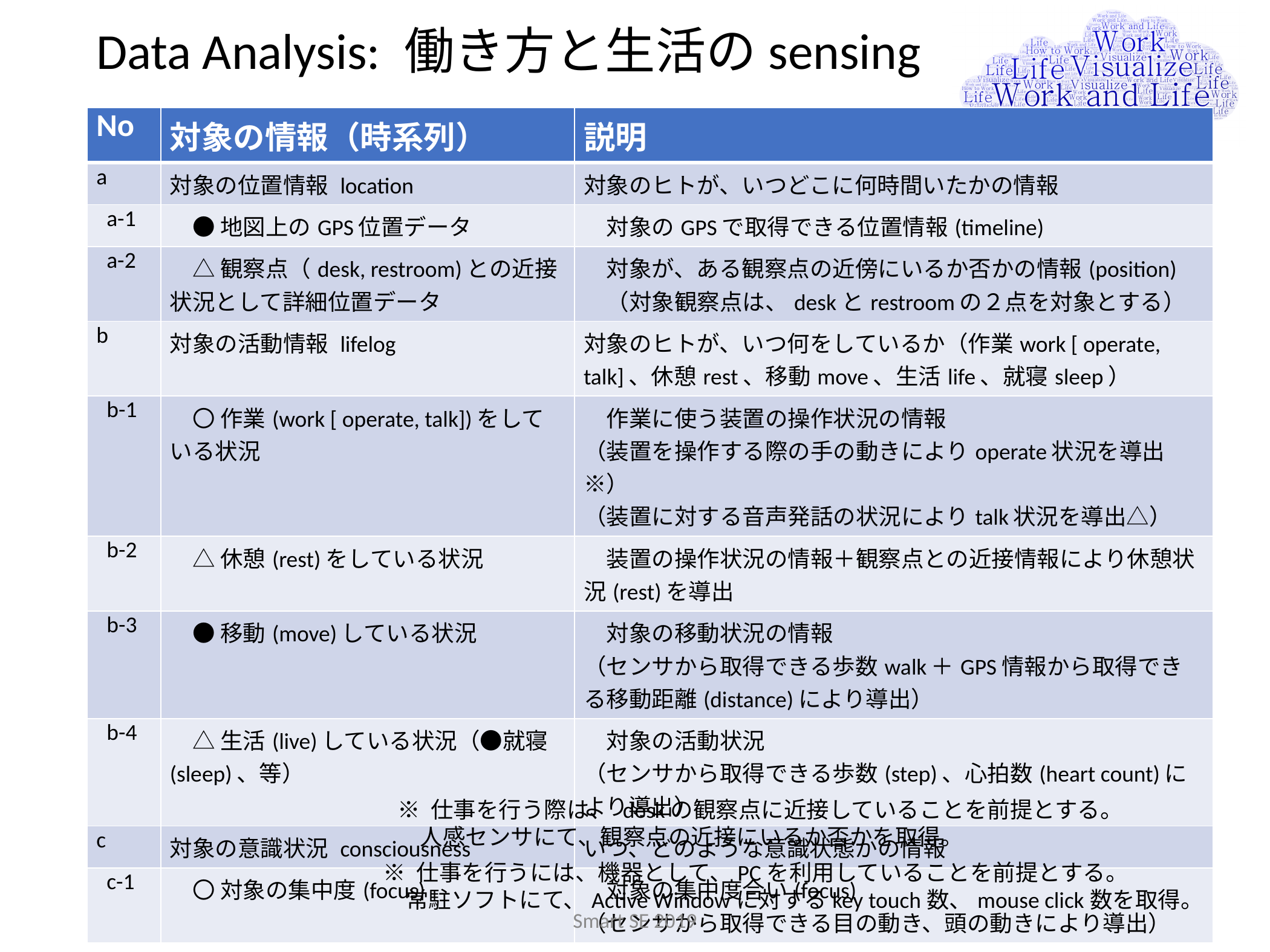

# Data Analysis: 働き方と生活のsensing
| No | 対象の情報（時系列） | 説明 |
| --- | --- | --- |
| a | 対象の位置情報 location | 対象のヒトが、いつどこに何時間いたかの情報 |
| a-1 | ● 地図上のGPS位置データ | 対象のGPSで取得できる位置情報(timeline) |
| a-2 | △ 観察点（desk, restroom)との近接状況として詳細位置データ | 対象が、ある観察点の近傍にいるか否かの情報(position) 　（対象観察点は、deskとrestroomの２点を対象とする） |
| b | 対象の活動情報 lifelog | 対象のヒトが、いつ何をしているか（作業work [ operate, talk]、休憩rest、移動move、生活life、就寝sleep） |
| b-1 | 〇 作業(work [ operate, talk])をしている状況 | 作業に使う装置の操作状況の情報 （装置を操作する際の手の動きによりoperate状況を導出※） （装置に対する音声発話の状況によりtalk状況を導出△） |
| b-2 | △ 休憩(rest)をしている状況 | 装置の操作状況の情報＋観察点との近接情報により休憩状況(rest)を導出 |
| b-3 | ● 移動(move)している状況 | 対象の移動状況の情報 （センサから取得できる歩数walk＋GPS情報から取得できる移動距離(distance)により導出） |
| b-4 | △ 生活(live)している状況（●就寝(sleep)、等） | 対象の活動状況 （センサから取得できる歩数(step)、心拍数(heart count)により導出） |
| c | 対象の意識状況 consciousness | いつ、どのような意識状態かの情報 |
| c-1 | 〇 対象の集中度(focus) | 対象の集中度合い(focus) （センサから取得できる目の動き、頭の動きにより導出） |
※ 仕事を行う際は、 deskの観察点に近接していることを前提とする。
　人感センサにて、観察点の近接にいるか否かを取得。
※ 仕事を行うには、機器として、PCを利用していることを前提とする。
　常駐ソフトにて、Active Windowに対するkey touch数、mouse click数を取得。
Smart SE 2019
9